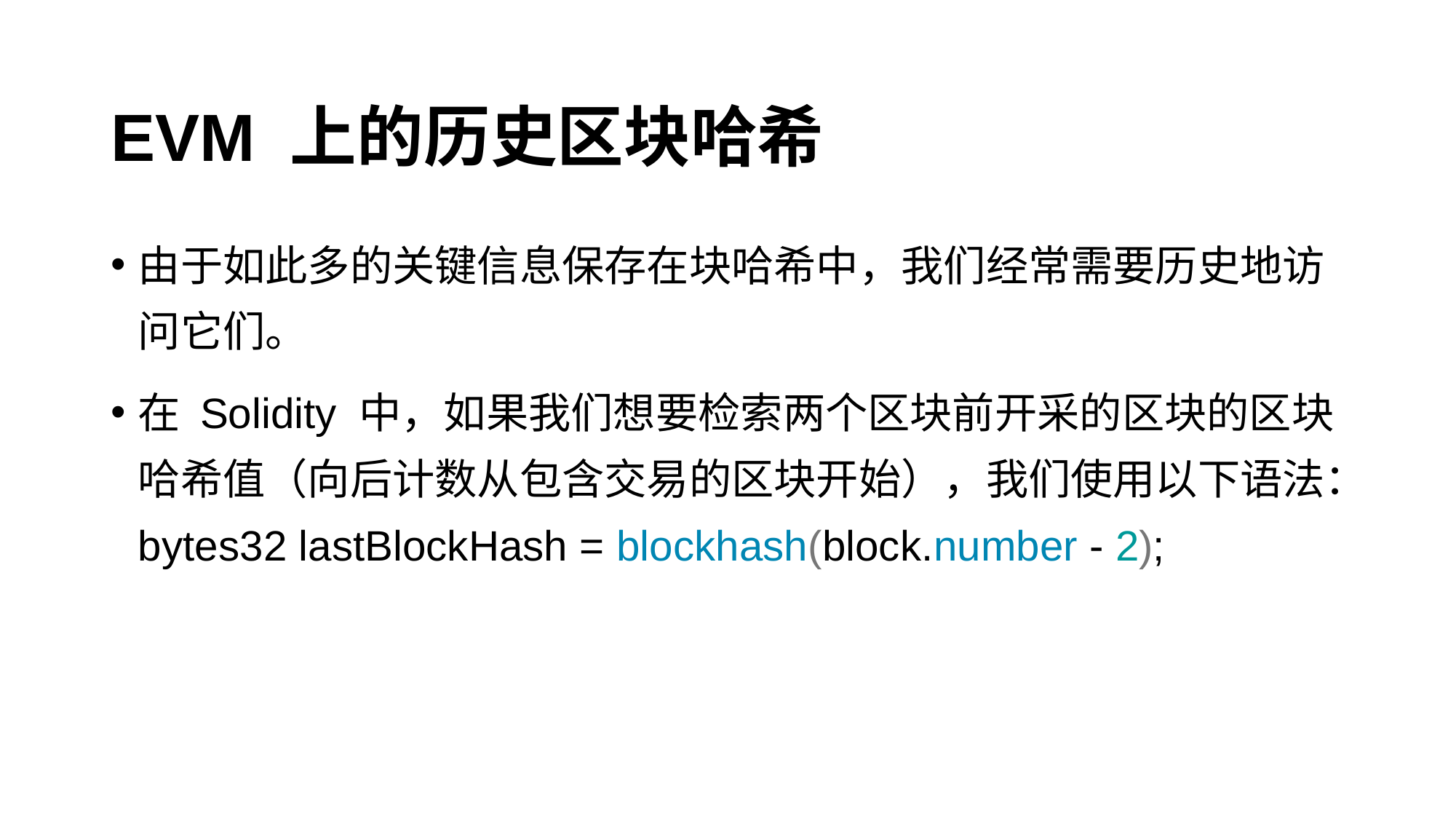

# EVM 上的历史区块哈希
由于如此多的关键信息保存在块哈希中，我们经常需要历史地访问它们。
在 Solidity 中，如果我们想要检索两个区块前开采的区块的区块哈希值（向后计数从包含交易的区块开始），我们使用以下语法：bytes32 lastBlockHash = blockhash(block.number - 2);